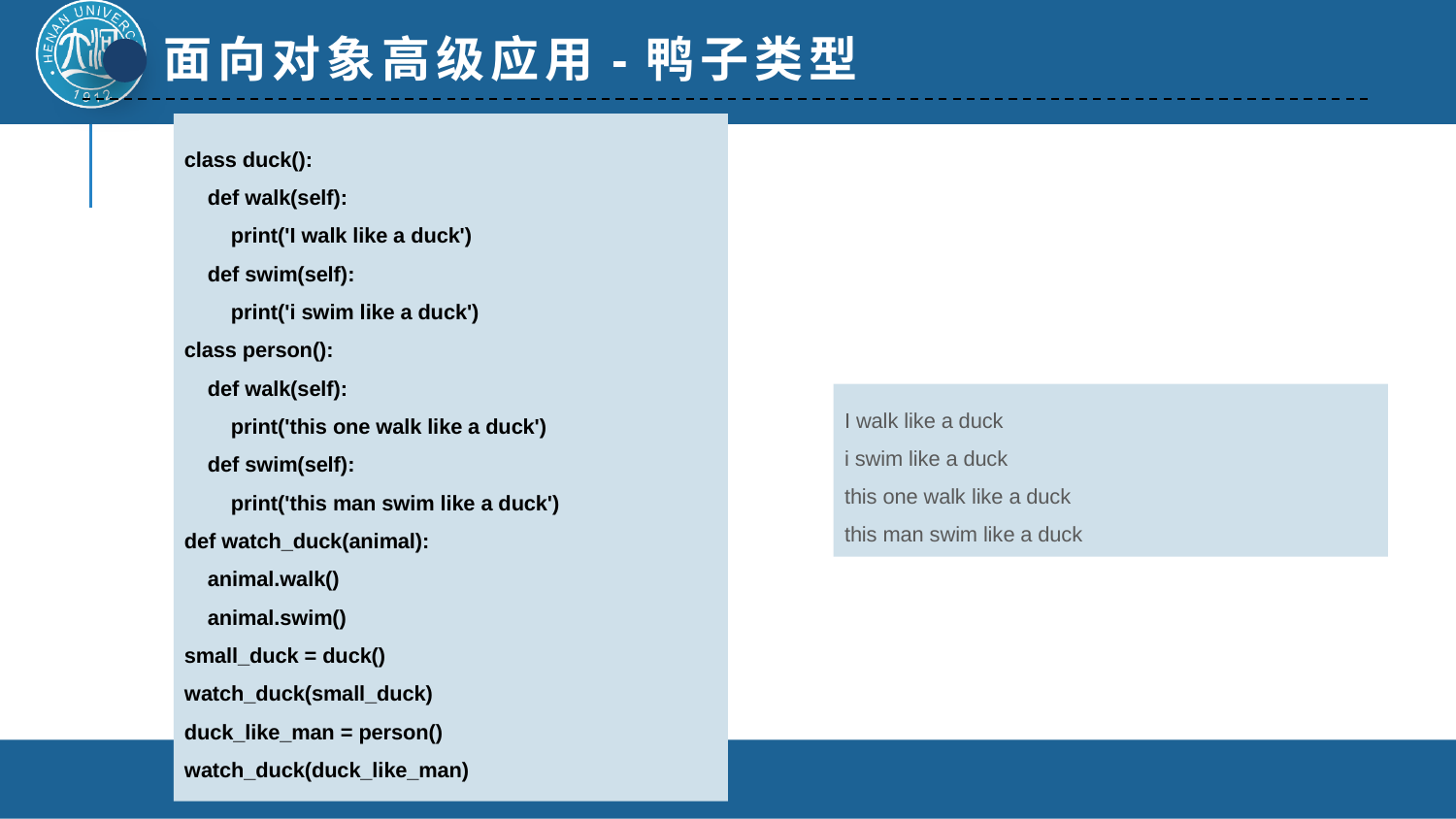

面向对象高级应用-鸭子类型

class duck():
    def walk(self):
        print('I walk like a duck')
    def swim(self):
        print('i swim like a duck')
class person():
    def walk(self):
        print('this one walk like a duck')
    def swim(self):
        print('this man swim like a duck')
def watch_duck(animal):
    animal.walk()
    animal.swim()
small_duck = duck()
watch_duck(small_duck)
duck_like_man = person()
watch_duck(duck_like_man)
I walk like a duck
i swim like a duck
this one walk like a duck
this man swim like a duck